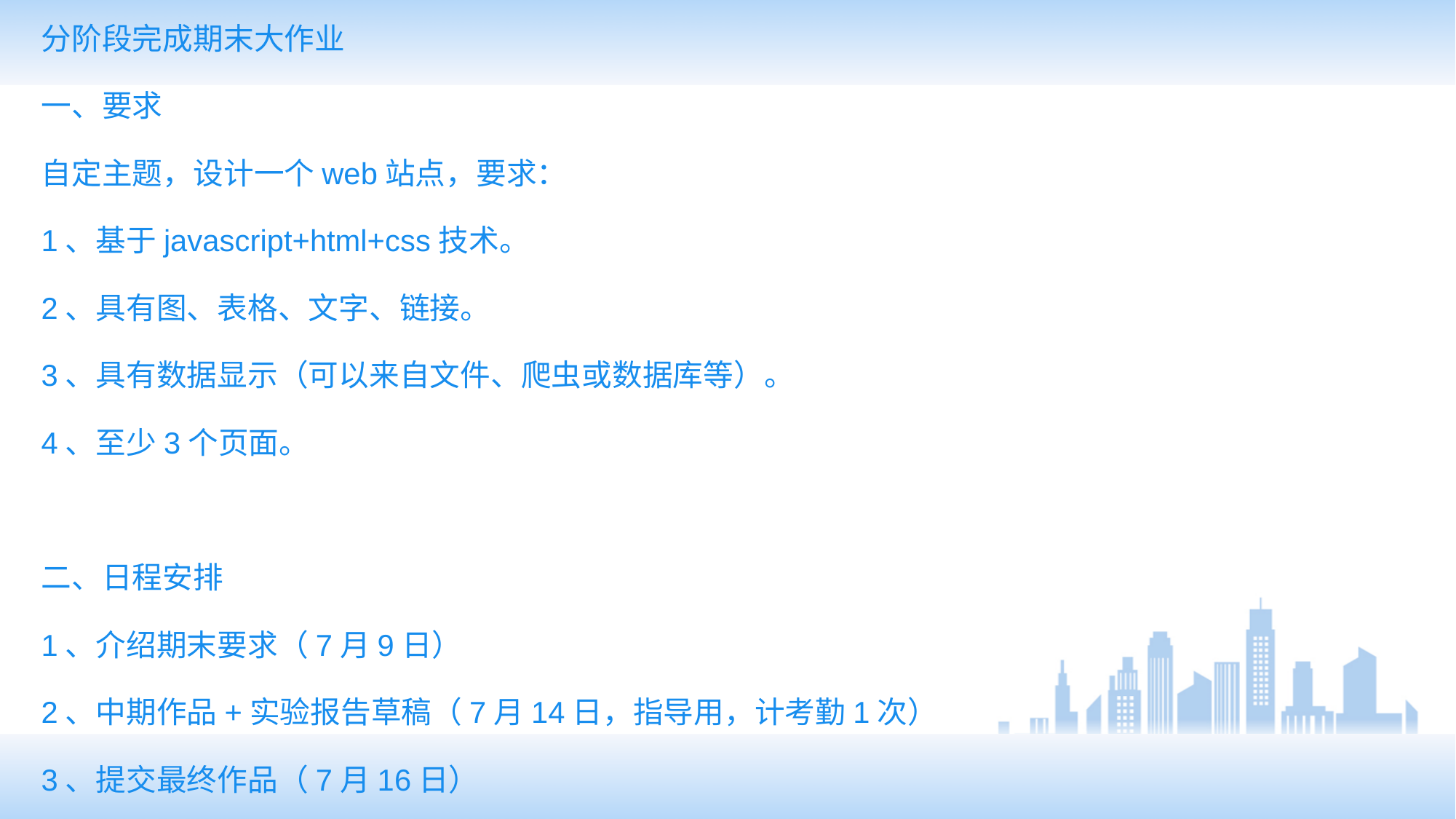

分阶段完成期末大作业
一、要求
自定主题，设计一个web站点，要求：
1、基于javascript+html+css技术。
2、具有图、表格、文字、链接。
3、具有数据显示（可以来自文件、爬虫或数据库等）。
4、至少3个页面。

二、日程安排
1、介绍期末要求（7月9日）
2、中期作品+实验报告草稿（7月14日，指导用，计考勤1次）
3、提交最终作品（7月16日）